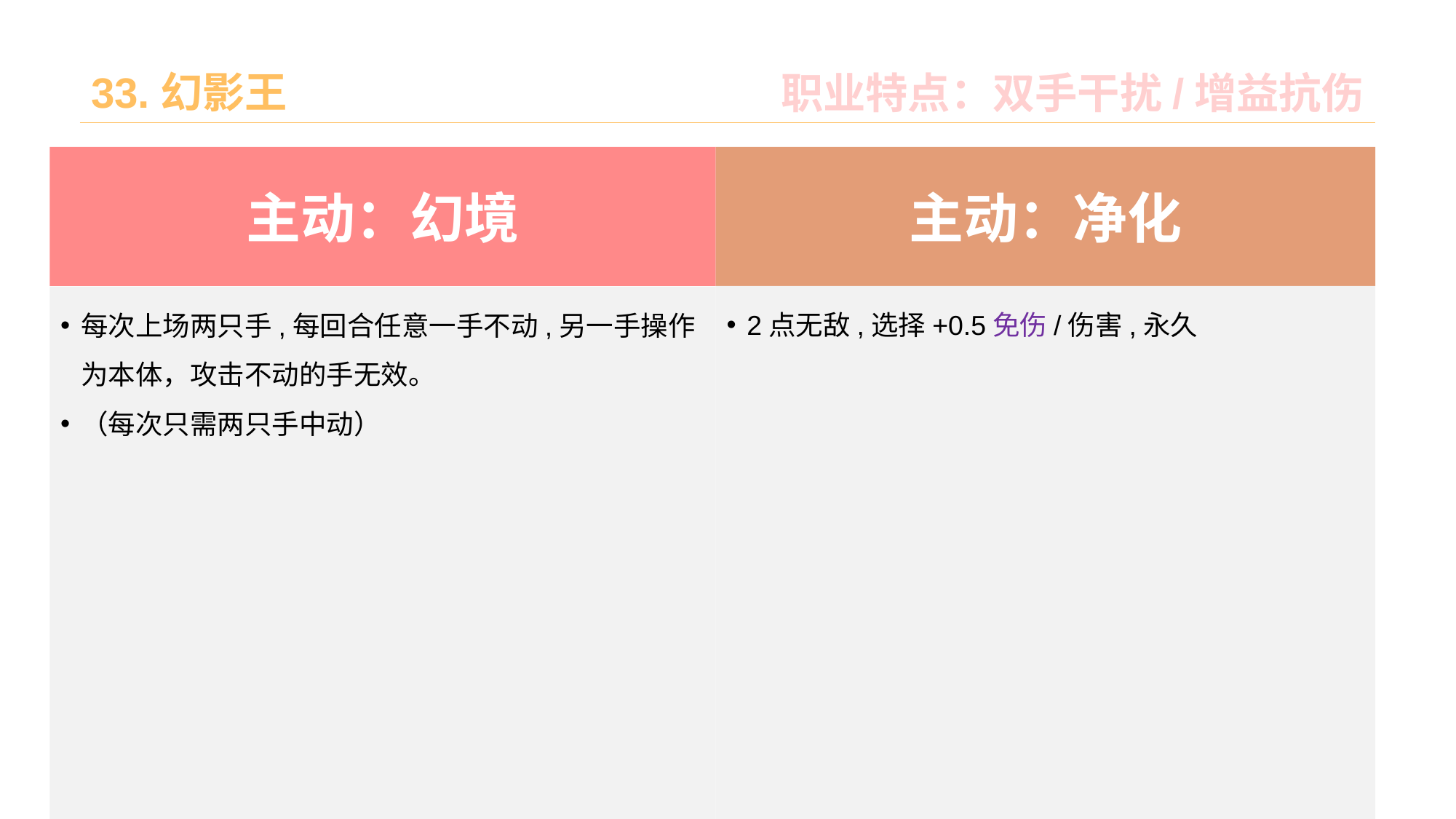

# 33.幻影王
职业特点：双手干扰/增益抗伤
主动：净化
主动：幻境
2点无敌,选择+0.5免伤/伤害,永久
每次上场两只手,每回合任意一手不动,另一手操作为本体，攻击不动的手无效。
（每次只需两只手中动）